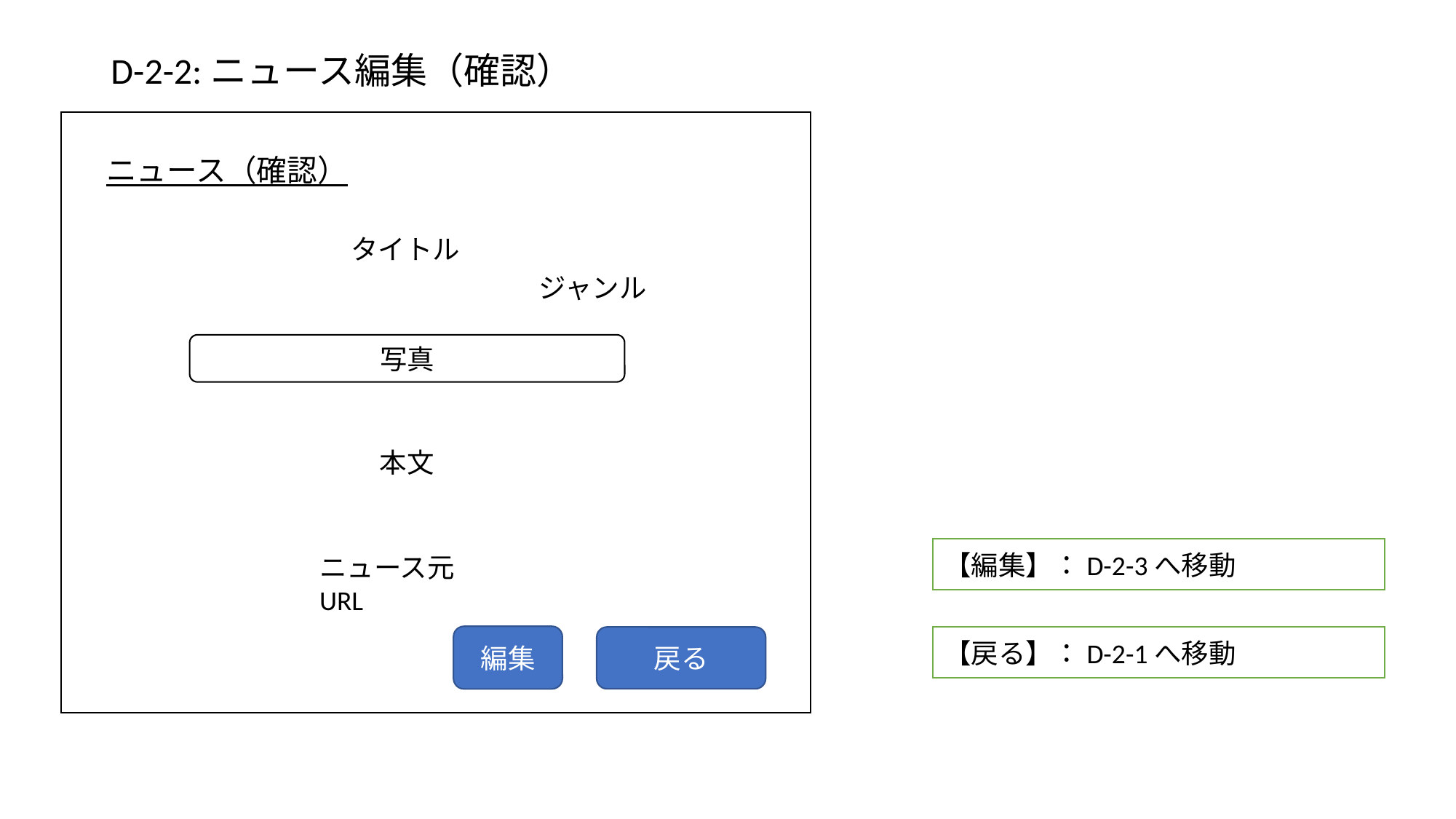

# D-2-2:ニュース編集（確認）

ニュース（確認）
タイトル
ジャンル
写真
本文
【編集】：D-2-3へ移動
ニュース元URL
編集
戻る
【戻る】：D-2-1へ移動